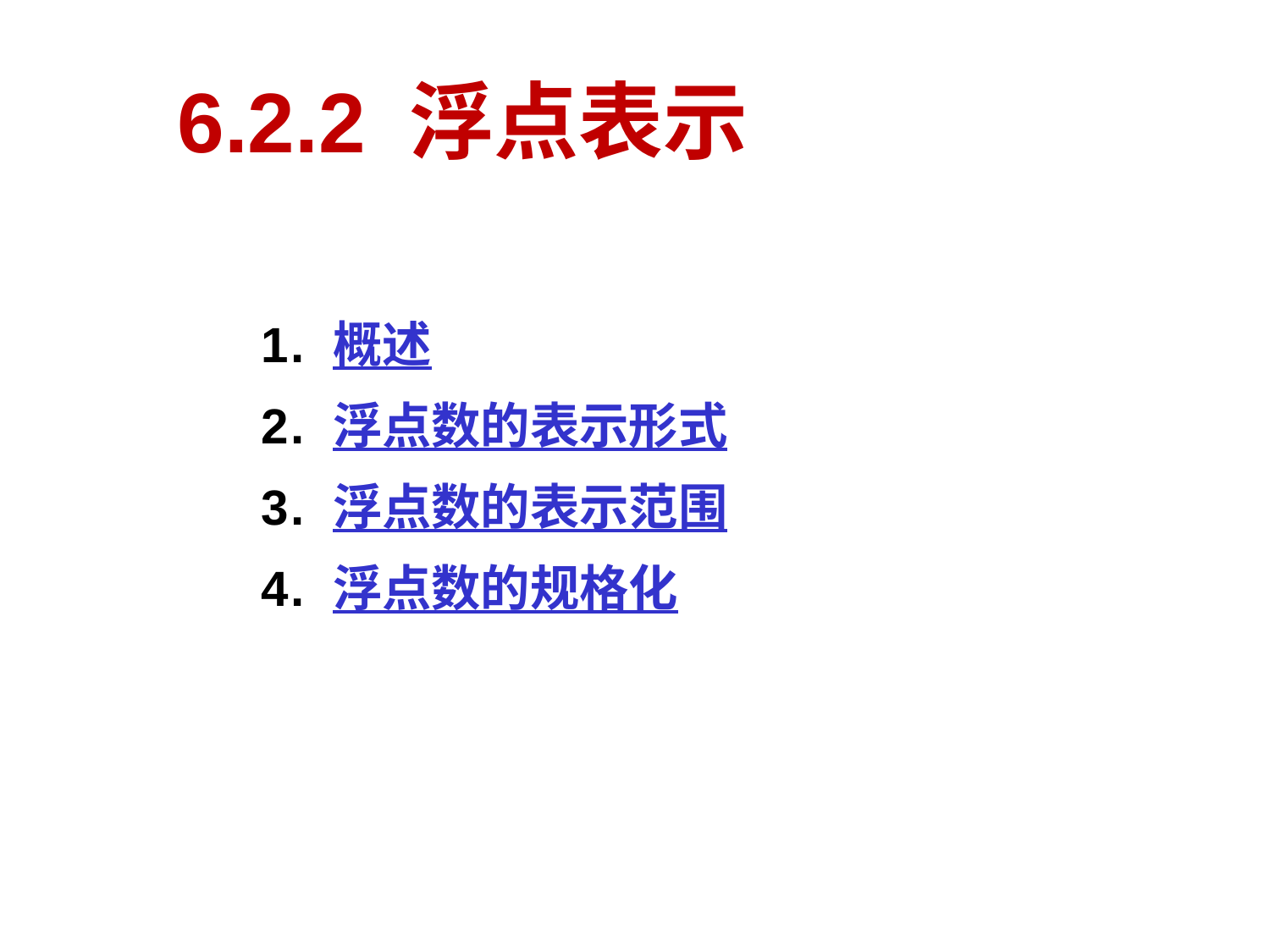

# 6.2.2 浮点表示
概述
浮点数的表示形式
浮点数的表示范围
浮点数的规格化